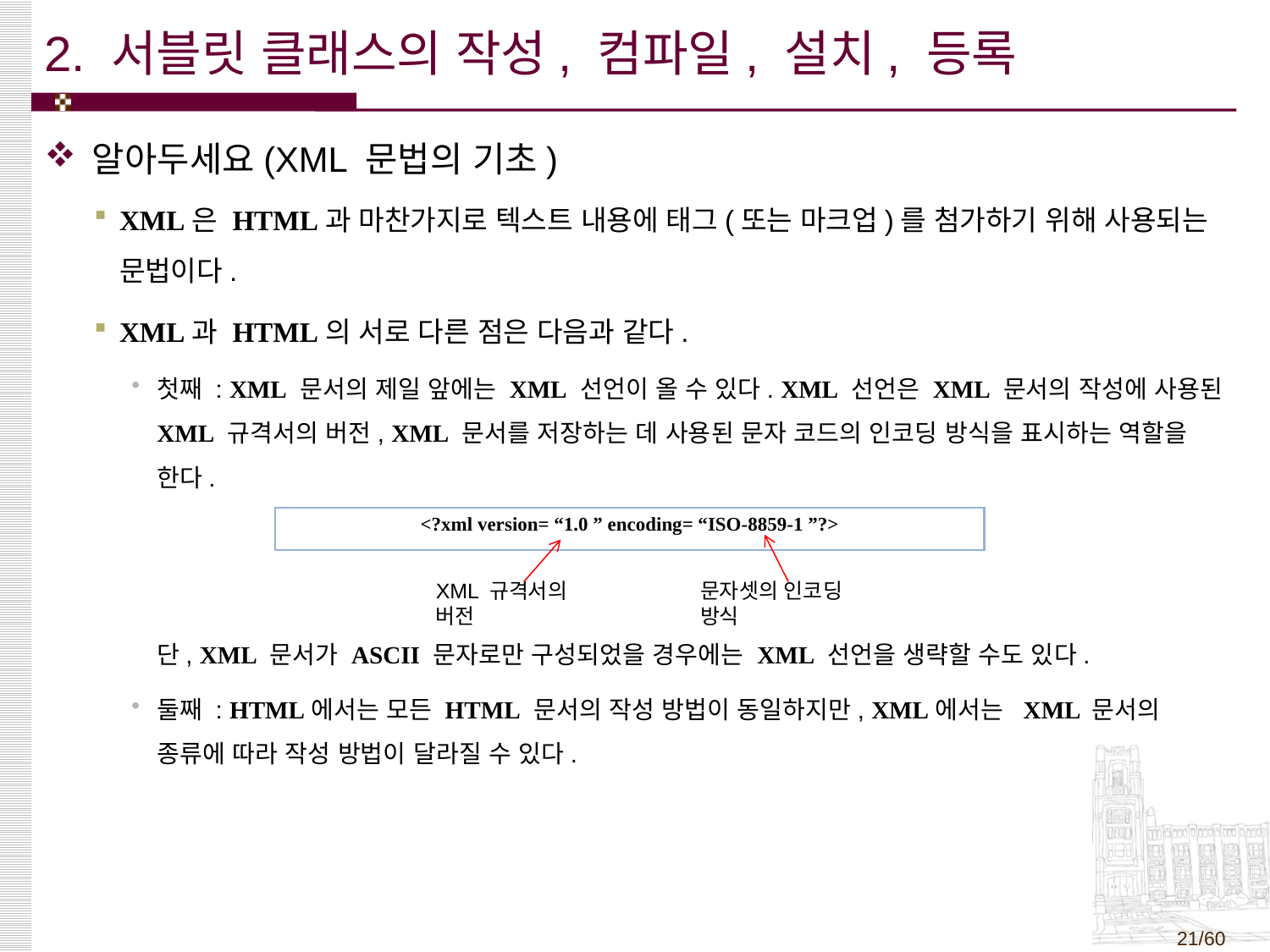

# 2. 서블릿 클래스의 작성, 컴파일, 설치, 등록
알아두세요(XML 문법의 기초)
XML은 HTML과 마찬가지로 텍스트 내용에 태그(또는 마크업)를 첨가하기 위해 사용되는 문법이다.
XML과 HTML의 서로 다른 점은 다음과 같다.
첫째 : XML 문서의 제일 앞에는 XML 선언이 올 수 있다. XML 선언은 XML 문서의 작성에 사용된 XML 규격서의 버전, XML 문서를 저장하는 데 사용된 문자 코드의 인코딩 방식을 표시하는 역할을 한다.
단, XML 문서가 ASCII 문자로만 구성되었을 경우에는 XML 선언을 생략할 수도 있다.
둘째 : HTML에서는 모든 HTML 문서의 작성 방법이 동일하지만, XML에서는  XML 문서의 종류에 따라 작성 방법이 달라질 수 있다.

| <?xml version= “1.0 ” encoding= “ISO-8859-1 ”?> |
| --- |
XML 규격서의 버전
문자셋의 인코딩 방식